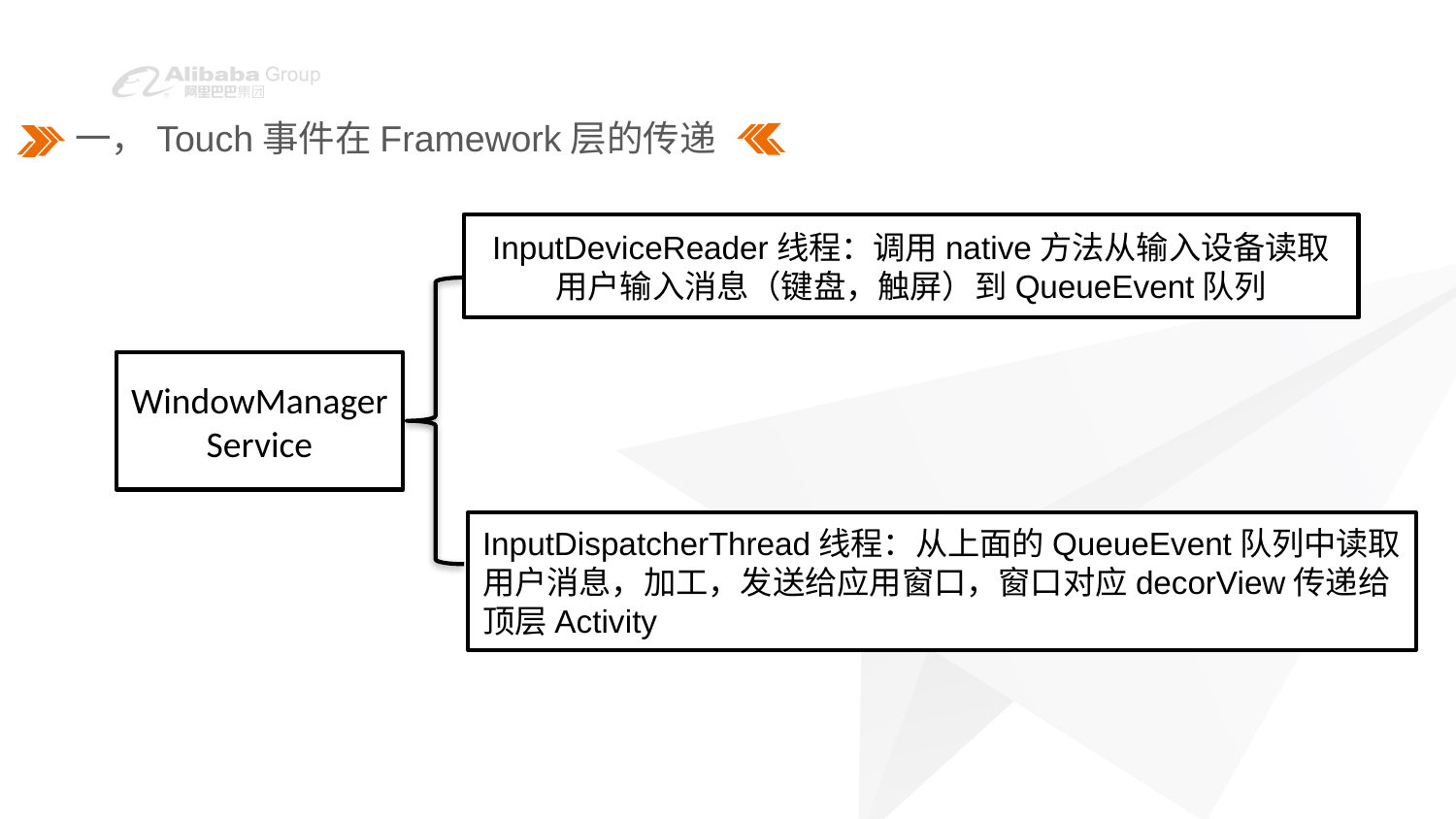

一，Touch事件在Framework层的传递

InputDeviceReader线程：调用native方法从输入设备读取用户输入消息（键盘，触屏）到QueueEvent队列

WindowManagerService
InputDispatcherThread线程：从上面的QueueEvent队列中读取用户消息，加工，发送给应用窗口，窗口对应decorView传递给顶层Activity